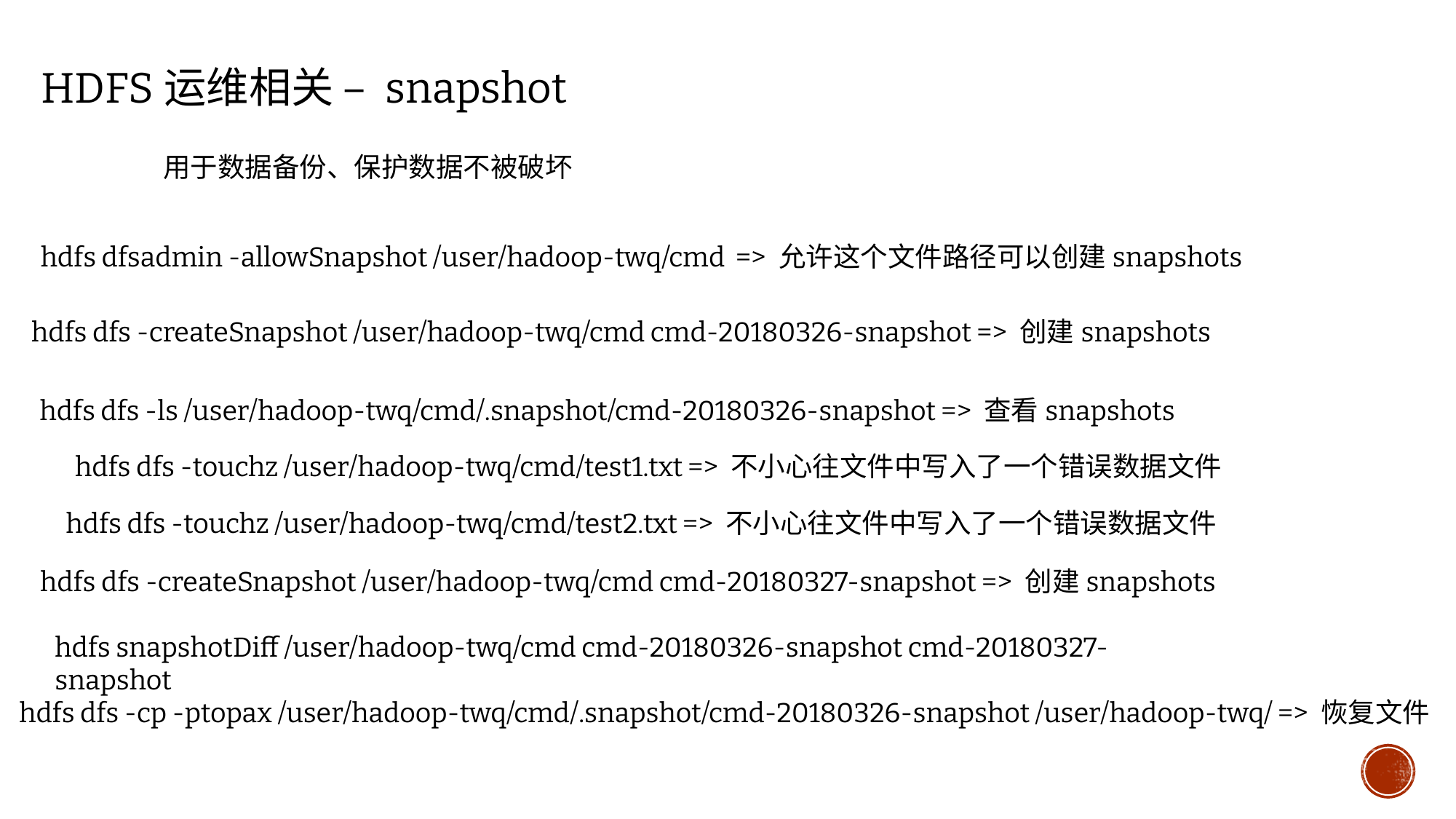

HDFS运维相关 – snapshot
用于数据备份、保护数据不被破坏
hdfs dfsadmin -allowSnapshot /user/hadoop-twq/cmd  => 允许这个文件路径可以创建snapshots
hdfs dfs -createSnapshot /user/hadoop-twq/cmd cmd-20180326-snapshot => 创建snapshots
hdfs dfs -ls /user/hadoop-twq/cmd/.snapshot/cmd-20180326-snapshot => 查看snapshots
hdfs dfs -touchz /user/hadoop-twq/cmd/test1.txt => 不小心往文件中写入了一个错误数据文件
hdfs dfs -touchz /user/hadoop-twq/cmd/test2.txt => 不小心往文件中写入了一个错误数据文件
hdfs dfs -createSnapshot /user/hadoop-twq/cmd cmd-20180327-snapshot => 创建snapshots
hdfs snapshotDiff /user/hadoop-twq/cmd cmd-20180326-snapshot cmd-20180327-snapshot
hdfs dfs -cp -ptopax /user/hadoop-twq/cmd/.snapshot/cmd-20180326-snapshot /user/hadoop-twq/ => 恢复文件